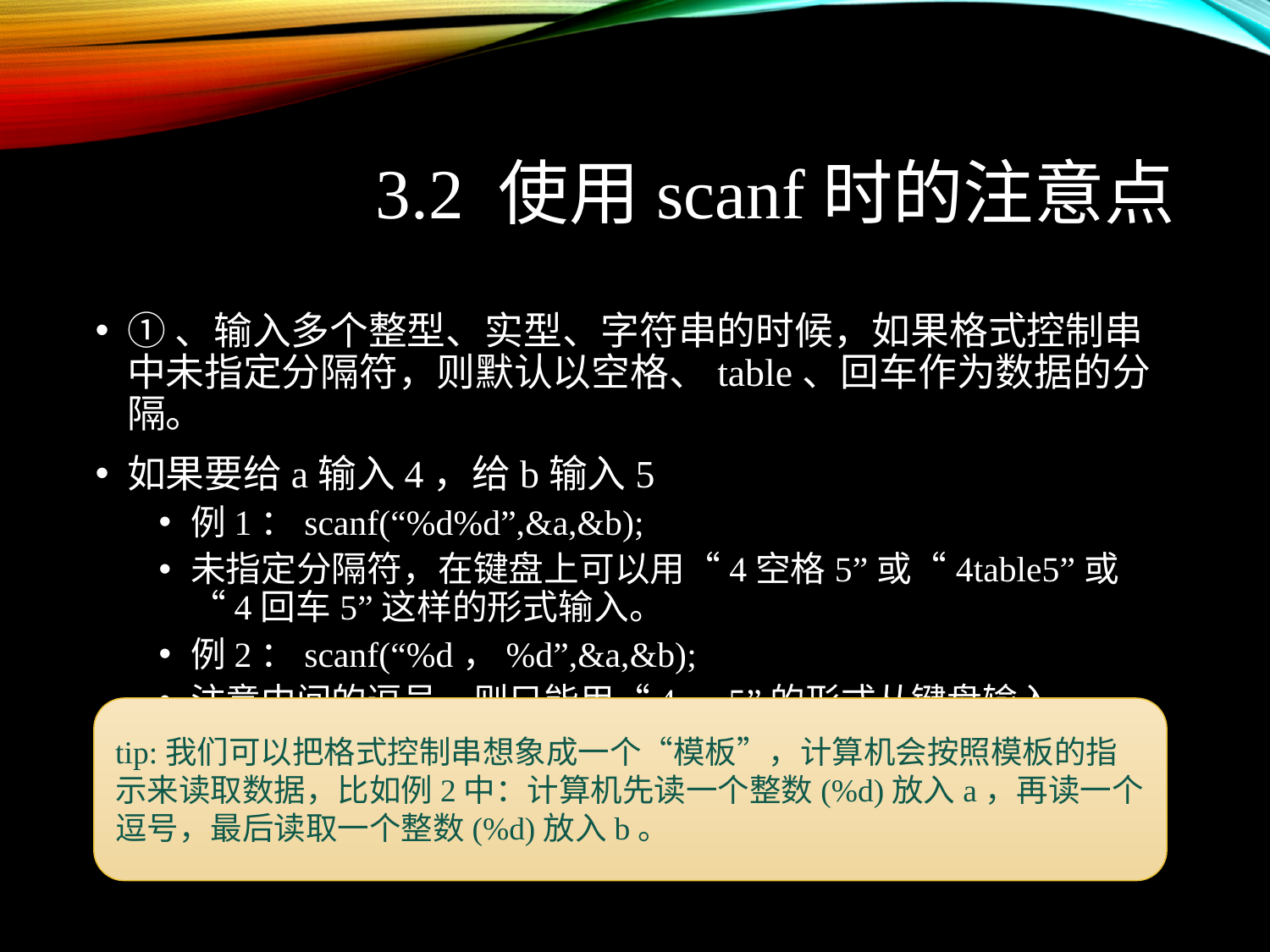

# 3.2 使用scanf时的注意点
①、输入多个整型、实型、字符串的时候，如果格式控制串中未指定分隔符，则默认以空格、table、回车作为数据的分隔。
如果要给a输入4，给b输入5
例1：scanf(“%d%d”,&a,&b);
未指定分隔符，在键盘上可以用“4空格5”或“4table5”或“4回车5”这样的形式输入。
例2：scanf(“%d，%d”,&a,&b);
注意中间的逗号，则只能用“4，5”的形式从键盘输入

tip:我们可以把格式控制串想象成一个“模板”，计算机会按照模板的指示来读取数据，比如例2中：计算机先读一个整数(%d)放入a，再读一个逗号，最后读取一个整数(%d)放入b。